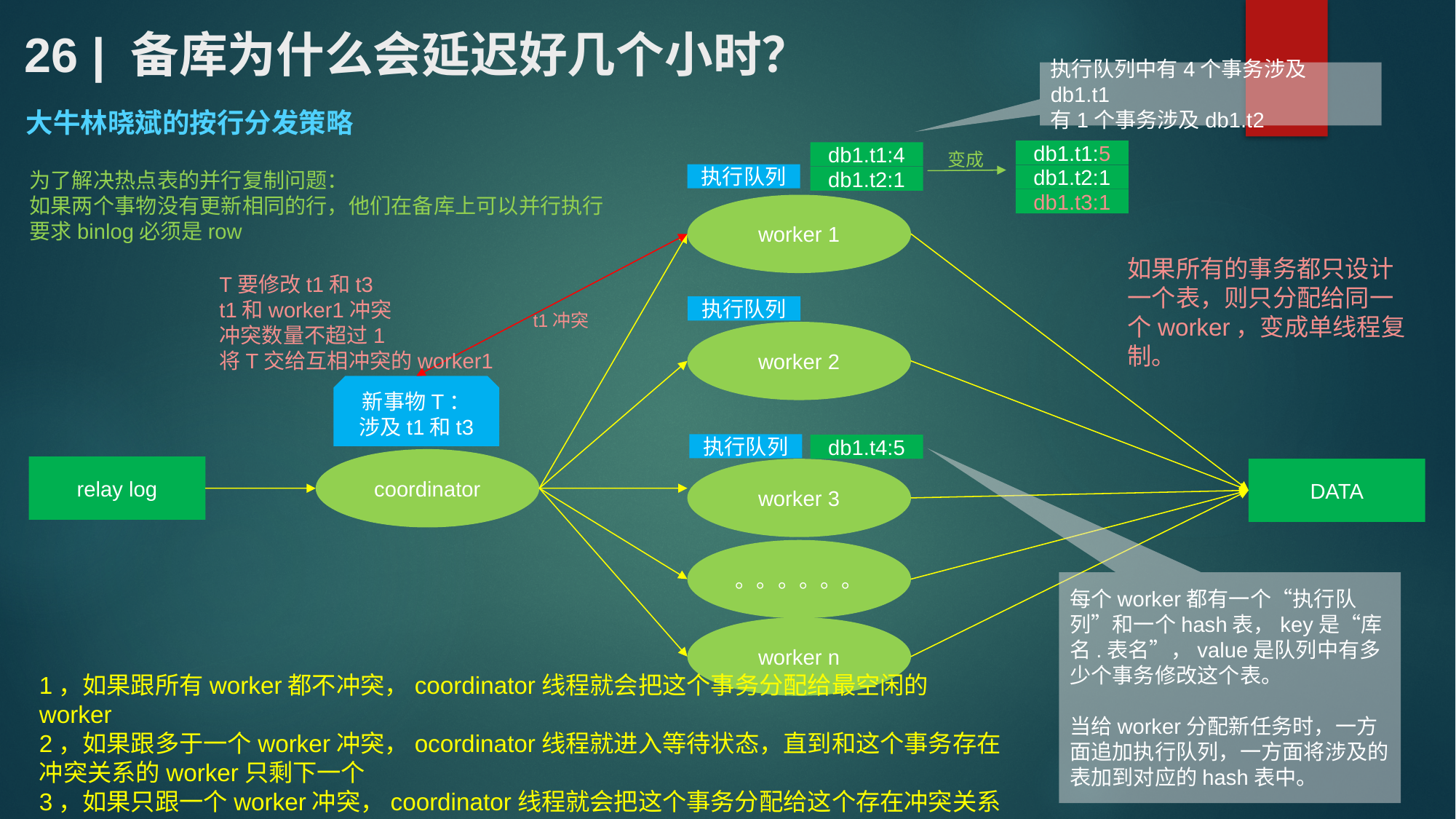

# 26 | 备库为什么会延迟好几个小时？
执行队列中有4个事务涉及db1.t1
有1个事务涉及db1.t2
大牛林晓斌的按行分发策略
db1.t1:5
db1.t1:4
变成
为了解决热点表的并行复制问题：
如果两个事物没有更新相同的行，他们在备库上可以并行执行
要求binlog必须是row
执行队列
db1.t2:1
db1.t2:1
db1.t3:1
worker 1
如果所有的事务都只设计一个表，则只分配给同一个worker，变成单线程复制。
T要修改t1和t3
t1和worker1冲突
冲突数量不超过1
将T交给互相冲突的worker1
执行队列
t1冲突
worker 2
新事物T：
涉及t1和t3
执行队列
db1.t4:5
coordinator
relay log
worker 3
DATA
。。。。。。
每个worker都有一个“执行队列”和一个hash表，key是“库名.表名”，value是队列中有多少个事务修改这个表。

当给worker分配新任务时，一方面追加执行队列，一方面将涉及的表加到对应的hash表中。
worker n
1，如果跟所有worker都不冲突，coordinator线程就会把这个事务分配给最空闲的worker
2，如果跟多于一个worker冲突，ocordinator线程就进入等待状态，直到和这个事务存在冲突关系的worker只剩下一个
3，如果只跟一个worker冲突，coordinator线程就会把这个事务分配给这个存在冲突关系的worker